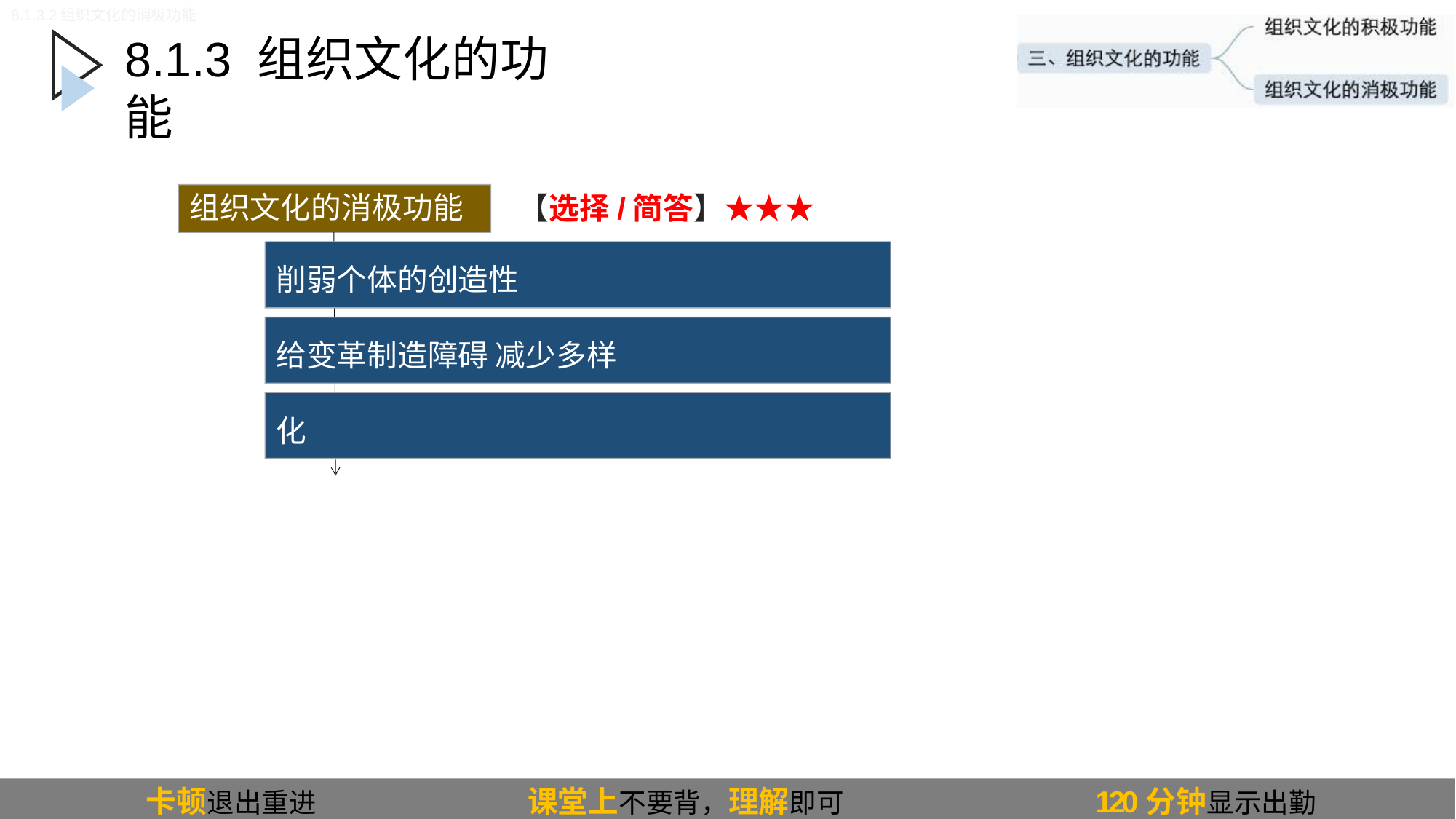

8.1.3.2组织文化的消极功能

# 8.1.3 组织文化的功能

组织文化的消极功能
【选择/简答】★★★

削弱个体的创造性
给变革制造障碍 减少多样化

文化不兼容，难以成功兼并和收购

卡顿退出重进
课堂上不要背，理解即可
120分钟显示出勤